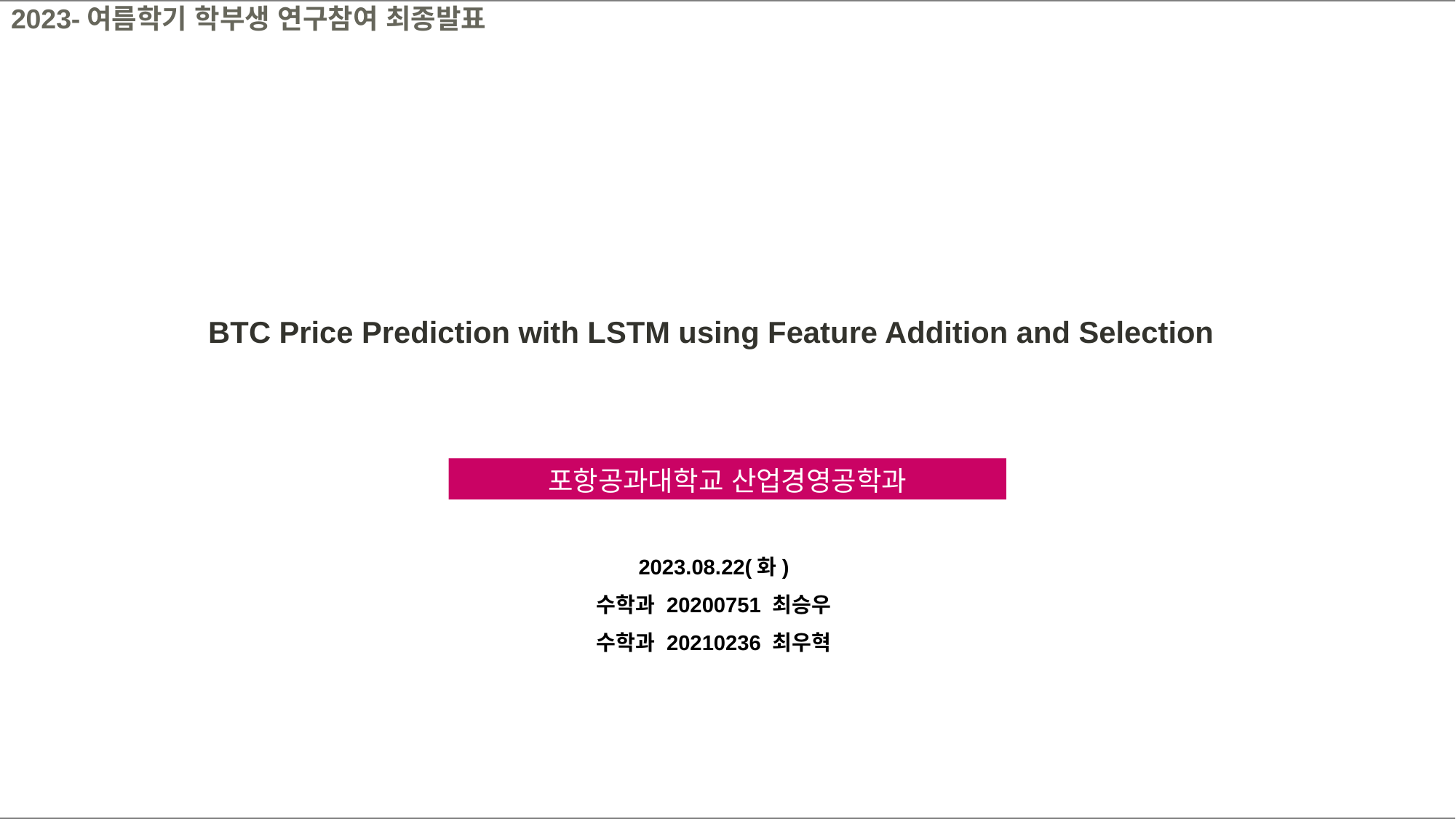

2023-여름학기 학부생 연구참여 최종발표
BTC Price Prediction with LSTM using Feature Addition and Selection
2023.08.22(화)
수학과 20200751 최승우
수학과 20210236 최우혁